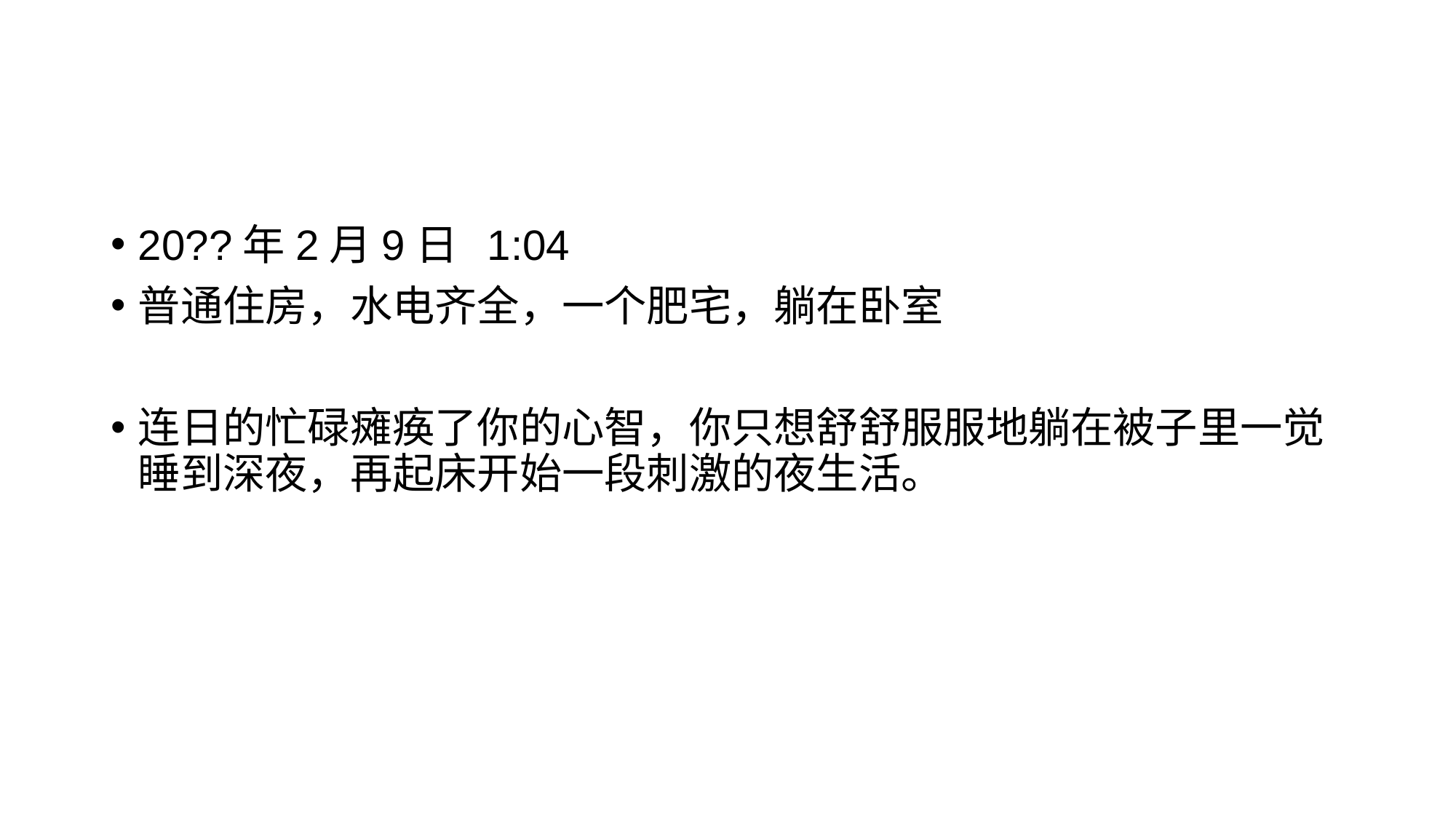

20??年2月9日  1:04
普通住房，水电齐全，一个肥宅，躺在卧室

连日的忙碌瘫痪了你的心智，你只想舒舒服服地躺在被子里一觉睡到深夜，再起床开始一段刺激的夜生活。